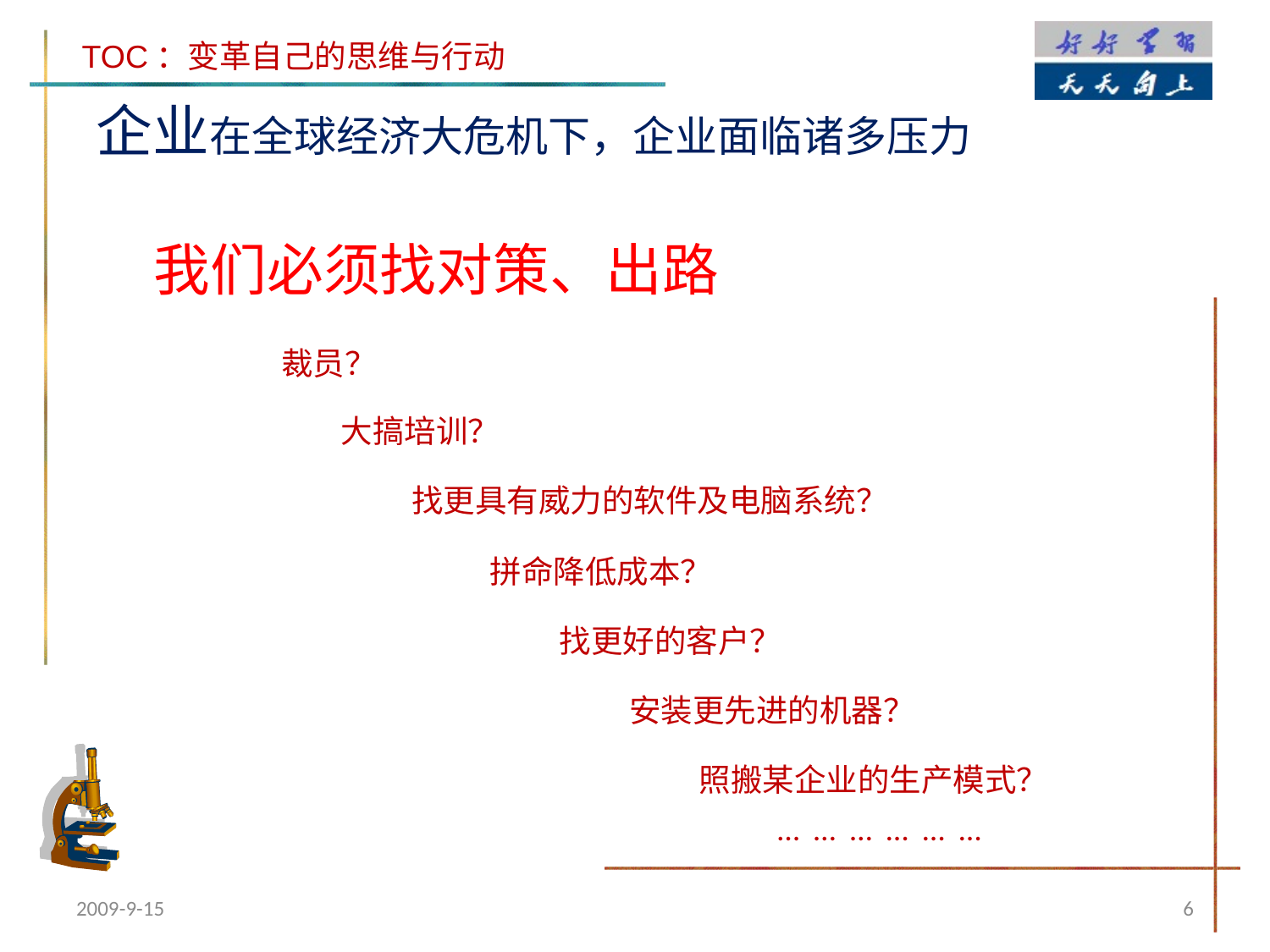

企业在全球经济大危机下，企业面临诸多压力
我们必须找对策、出路
裁员？
大搞培训？
找更具有威力的软件及电脑系统？
拼命降低成本？
找更好的客户？
安装更先进的机器？
照搬某企业的生产模式？
…  …  …  …  …  …
2009-9-15
6